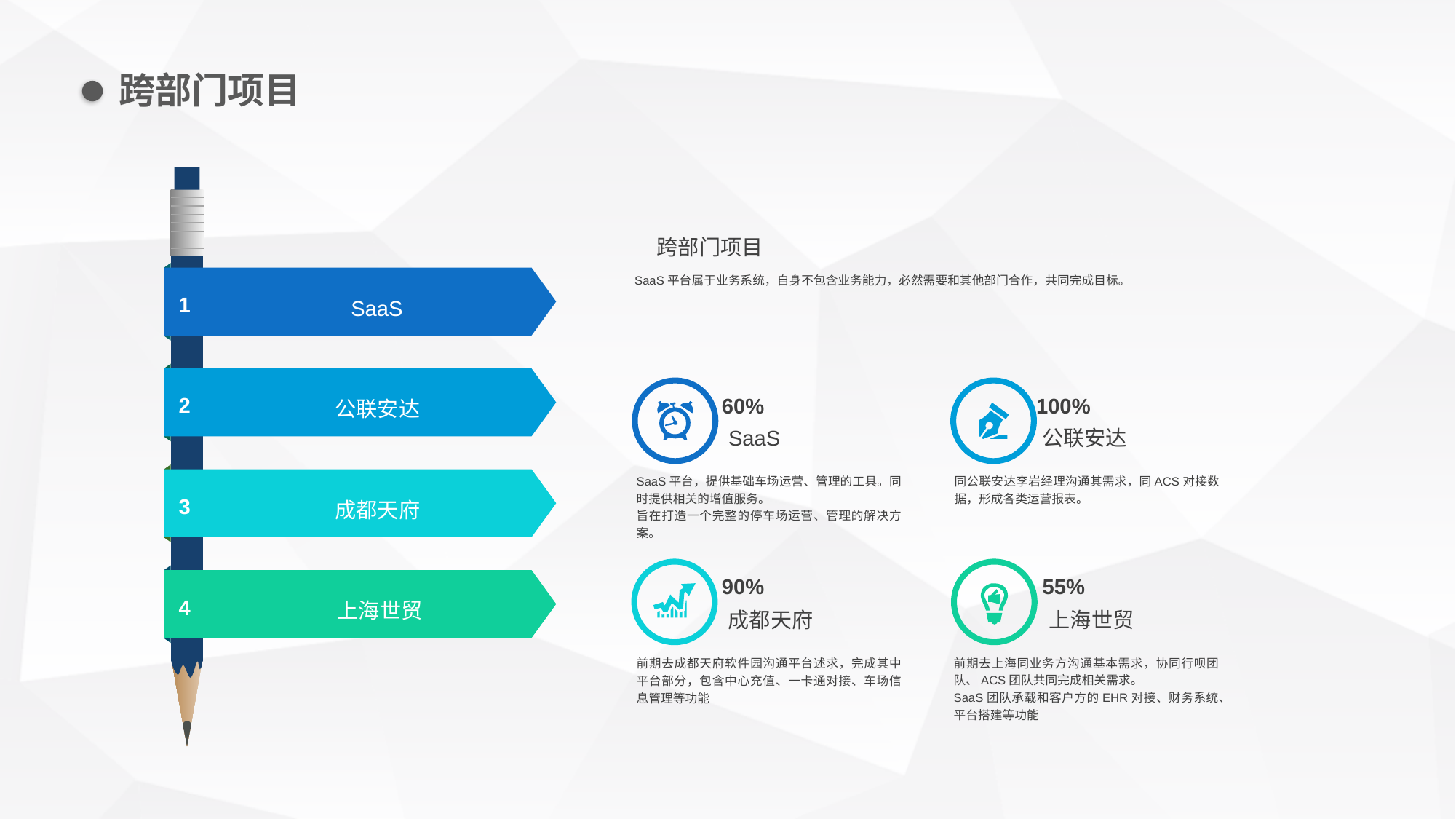

跨部门项目

1
SaaS

2
公联安达

3
成都天府

4
上海世贸

跨部门项目
SaaS平台属于业务系统，自身不包含业务能力，必然需要和其他部门合作，共同完成目标。

60%
100%

SaaS
公联安达
SaaS平台，提供基础车场运营、管理的工具。同时提供相关的增值服务。
旨在打造一个完整的停车场运营、管理的解决方案。
同公联安达李岩经理沟通其需求，同ACS对接数据，形成各类运营报表。

90%
55%

成都天府
上海世贸
前期去成都天府软件园沟通平台述求，完成其中平台部分，包含中心充值、一卡通对接、车场信息管理等功能
前期去上海同业务方沟通基本需求，协同行呗团队、ACS团队共同完成相关需求。
SaaS团队承载和客户方的EHR对接、财务系统、平台搭建等功能